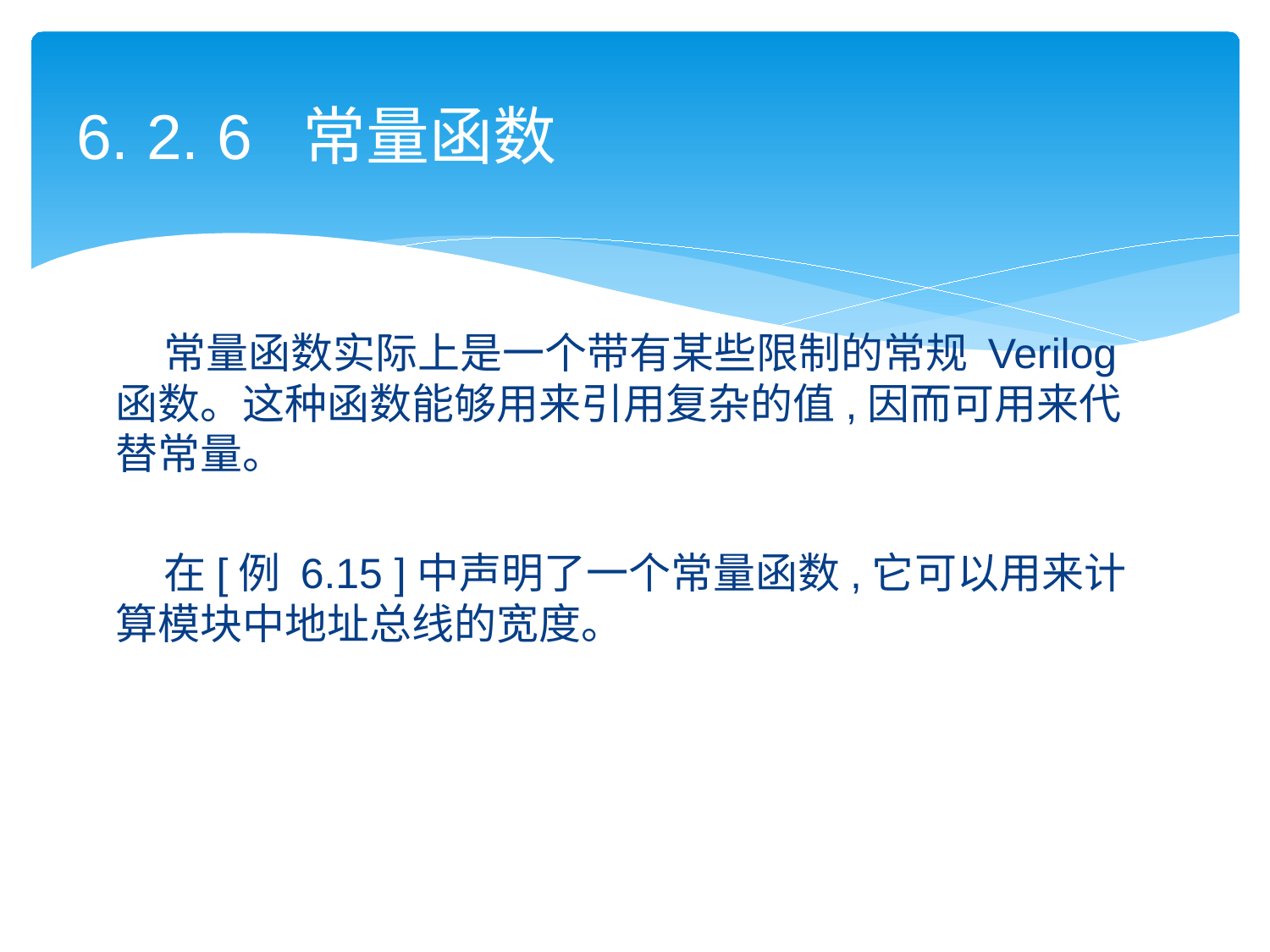

# 6. 2. 6  常量函数
    常量函数实际上是一个带有某些限制的常规 Verilog 函数。这种函数能够用来引用复杂的值,因而可用来代替常量。

    在[例 6.15 ]中声明了一个常量函数,它可以用来计算模块中地址总线的宽度。